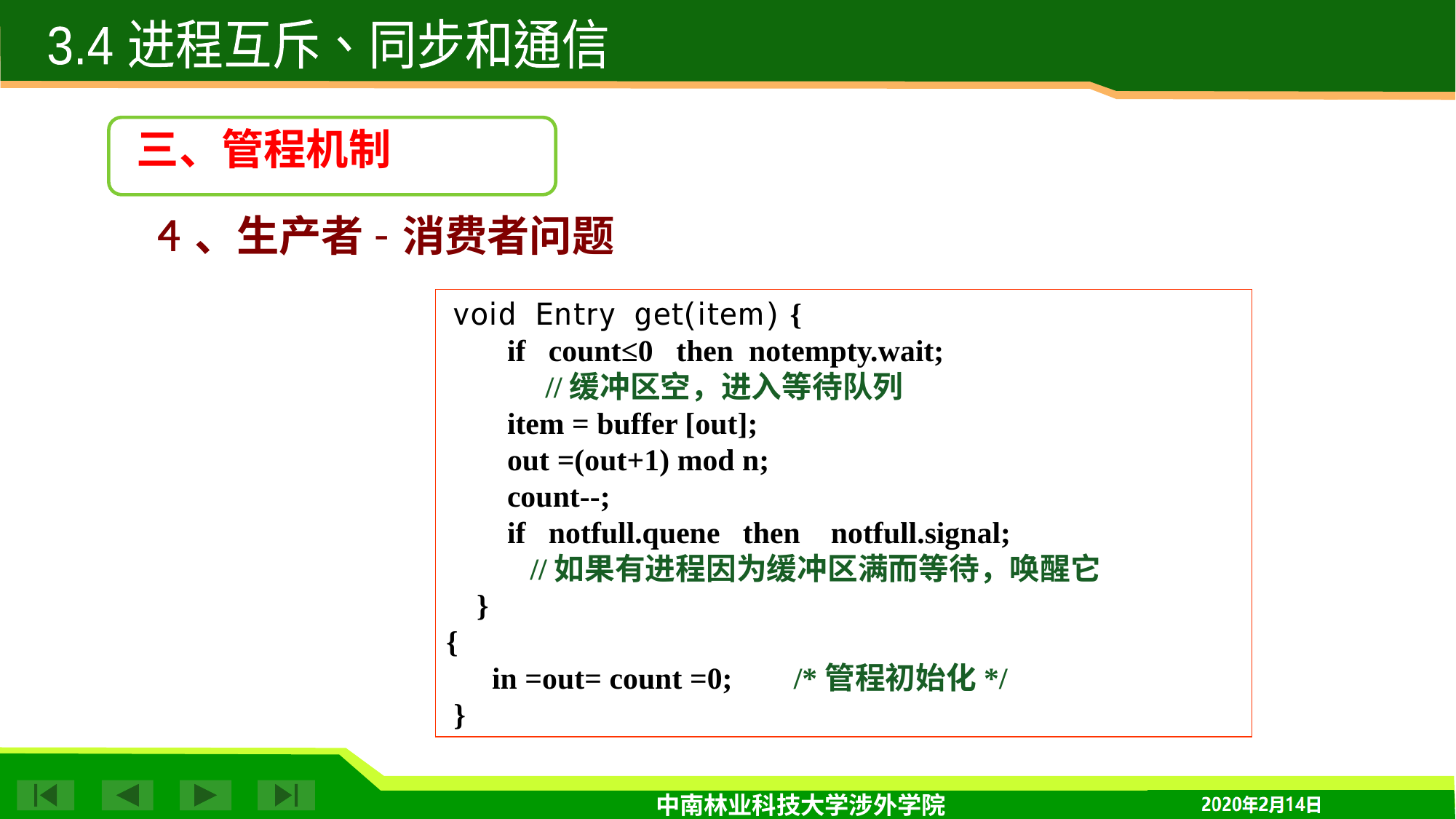

3.4 进程互斥、同步和通信
三、管程机制

4、生产者-消费者问题
 void  Entry  get(item) {
        if   count≤0   then  notempty.wait;
             //缓冲区空，进入等待队列
        item = buffer [out];
        out =(out+1) mod n;
        count--;
        if   notfull.quene   then    notfull.signal;
           //如果有进程因为缓冲区满而等待，唤醒它
    }
{
      in =out= count =0;        /*管程初始化*/
 }